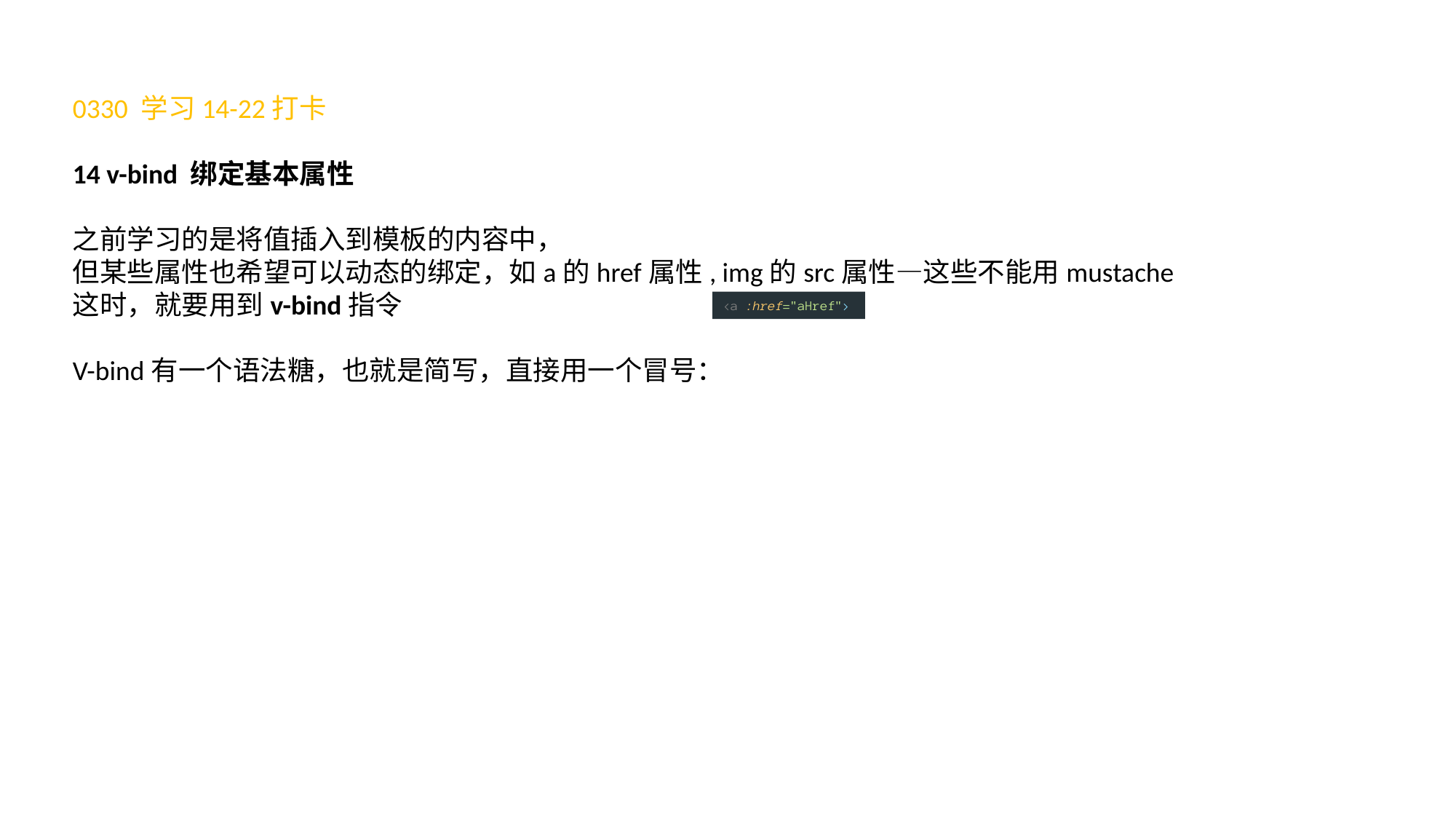

0330 学习14-22打卡

14 v-bind 绑定基本属性

之前学习的是将值插入到模板的内容中，
但某些属性也希望可以动态的绑定，如a的href属性, img的src属性—这些不能用mustache
这时，就要用到v-bind指令

V-bind有一个语法糖，也就是简写，直接用一个冒号：

<a :href="aHref">